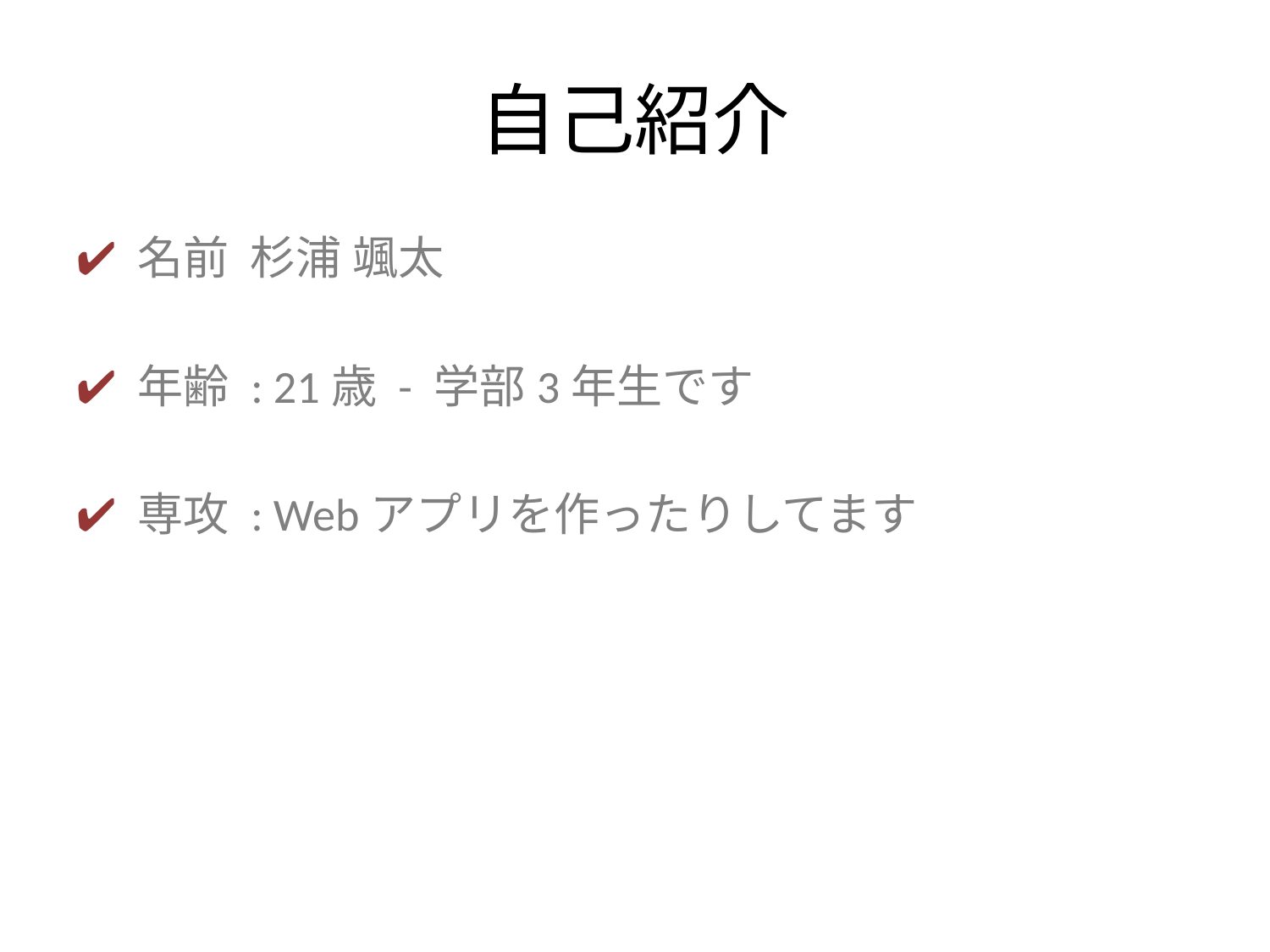

# 自己紹介
✔ 名前  杉浦 颯太

✔ 年齢 : 21歳 - 学部3年生です

✔ 専攻 : Webアプリを作ったりしてます